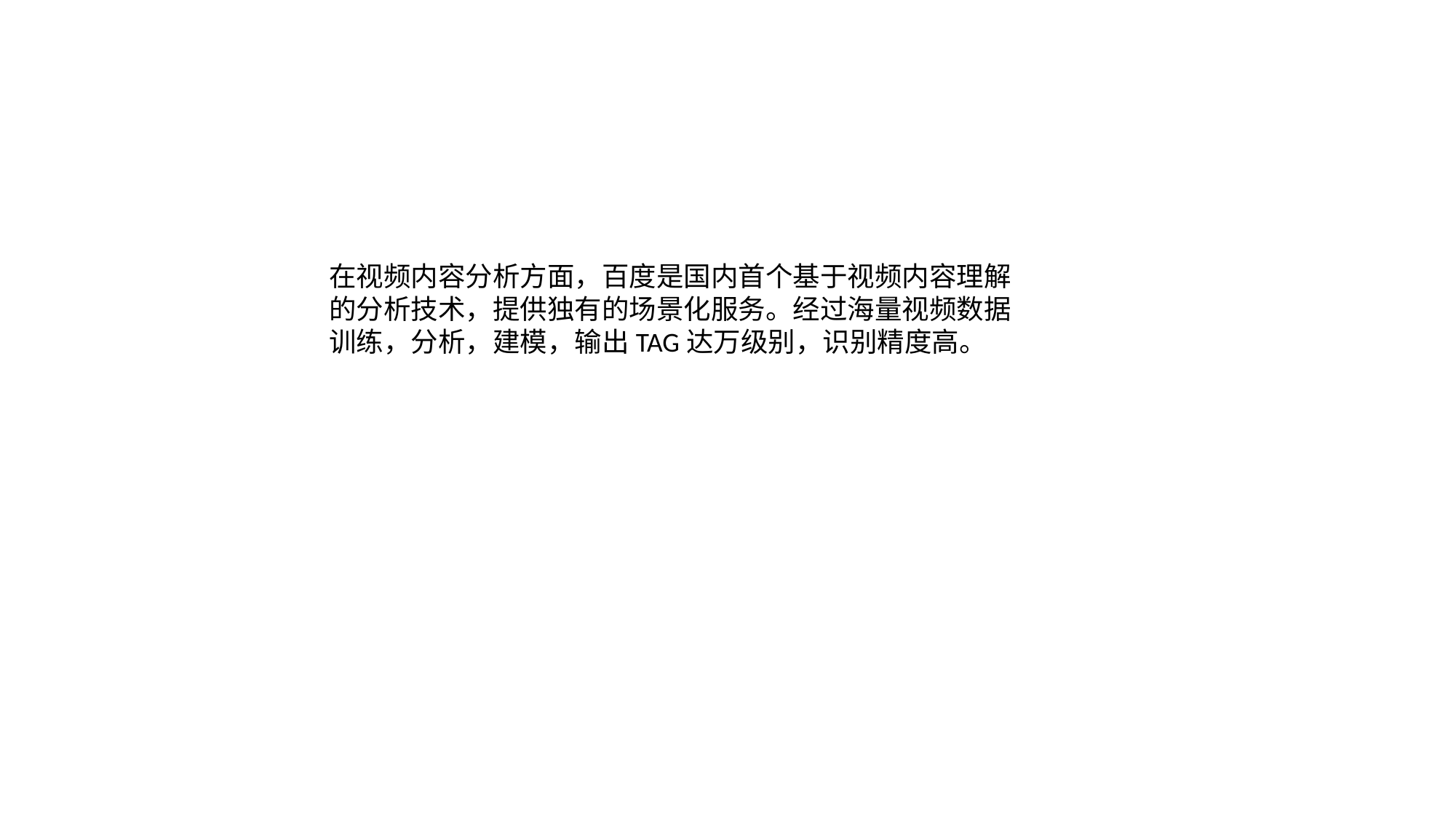

在视频内容分析方面，百度是国内首个基于视频内容理解的分析技术，提供独有的场景化服务。经过海量视频数据训练，分析，建模，输出TAG达万级别，识别精度高。